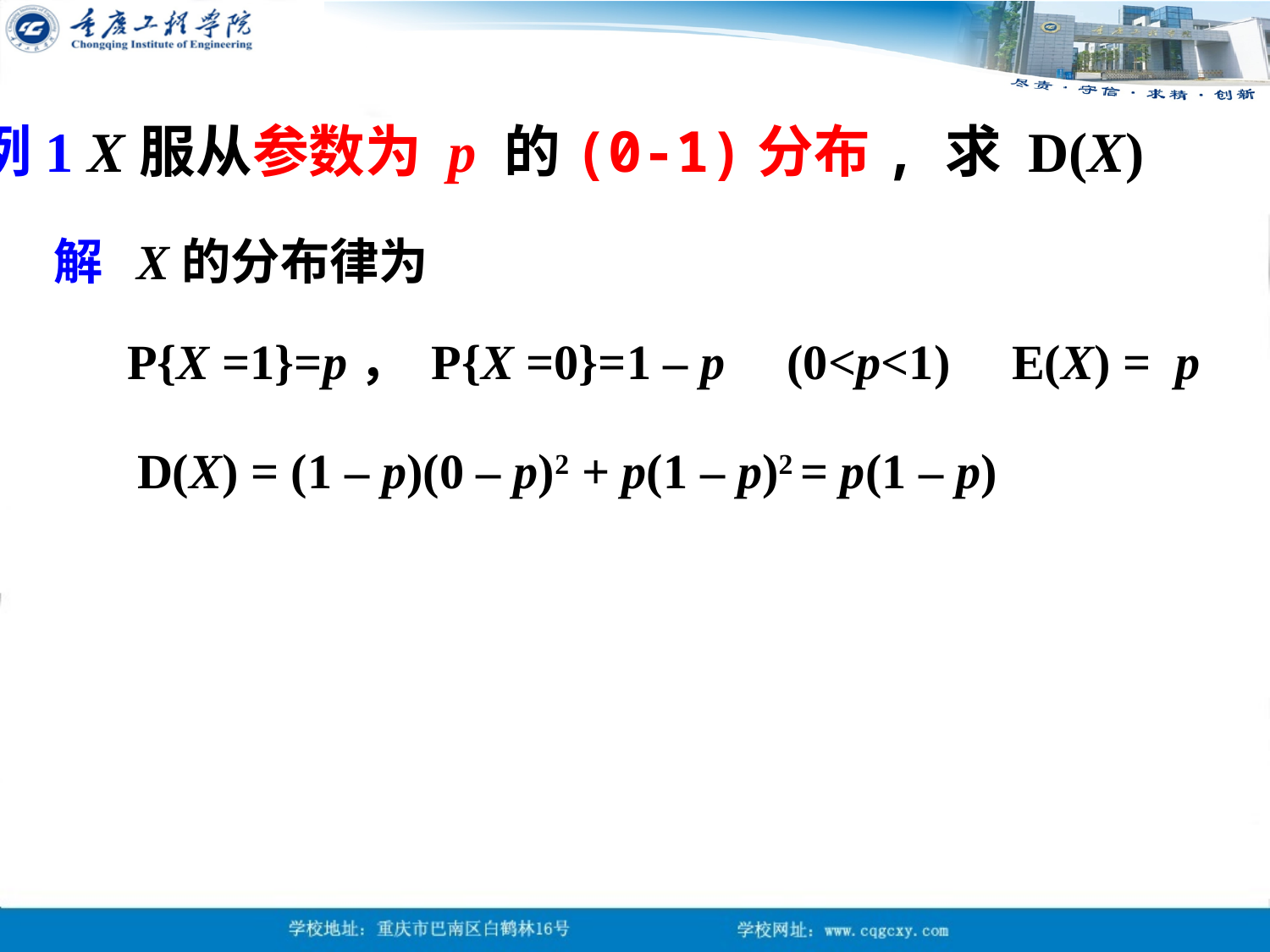

例1 X服从参数为 p 的(0-1)分布, 求 D(X)
解  X的分布律为
P{X =1}=p， P{X =0}=1 – p     (0<p<1)     E(X) =  p
D(X) = (1 – p)(0 – p)2 + p(1 – p)2 = p(1 – p)